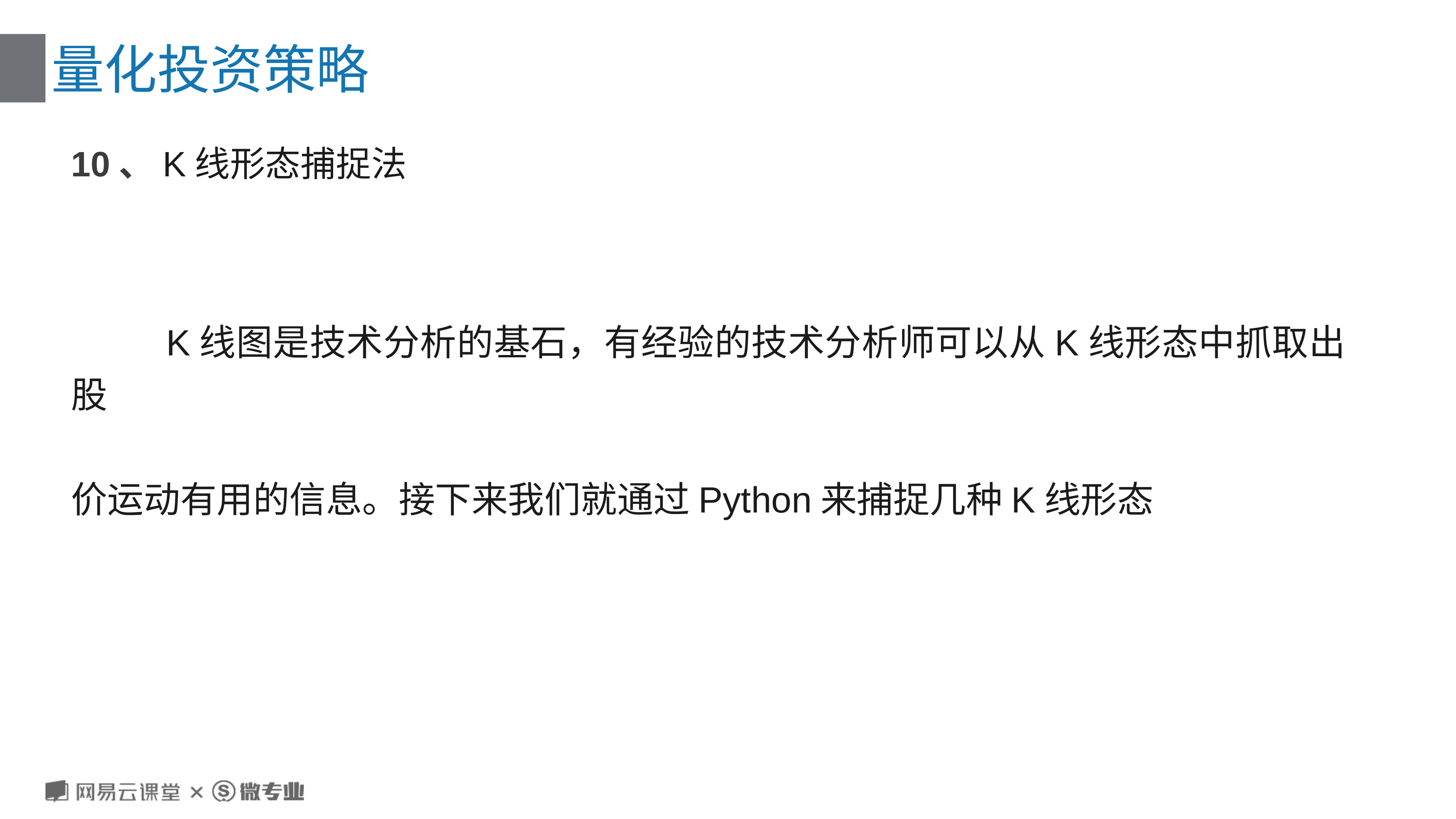

# 量化投资策略
10、K线形态捕捉法
         K线图是技术分析的基石，有经验的技术分析师可以从K线形态中抓取出股

价运动有用的信息。接下来我们就通过Python来捕捉几种K线形态